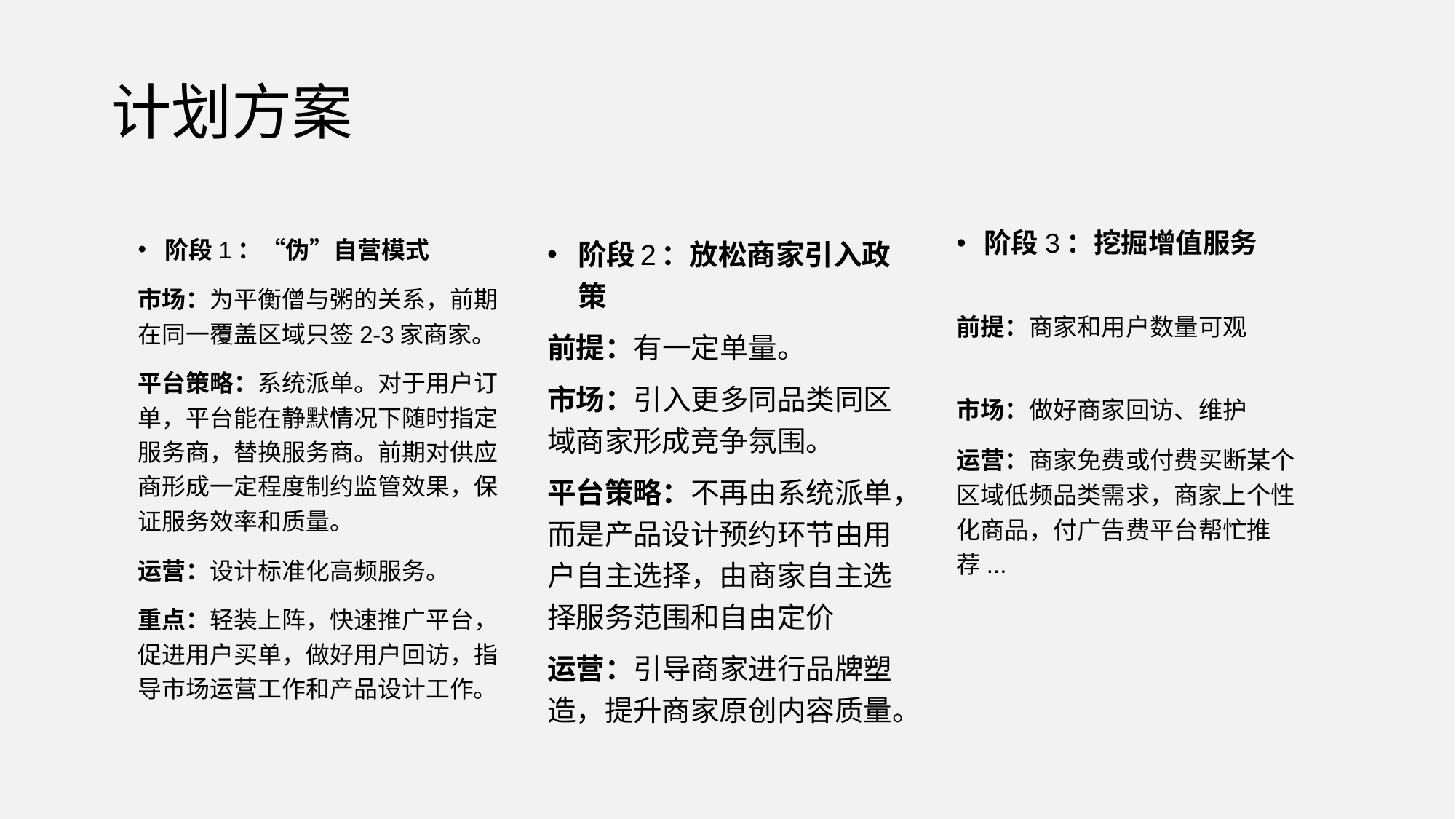

计划方案
阶段2：放松商家引入政策
前提：有一定单量。
市场：引入更多同品类同区域商家形成竞争氛围。
平台策略：不再由系统派单，而是产品设计预约环节由用户自主选择，由商家自主选择服务范围和自由定价
运营：引导商家进行品牌塑造，提升商家原创内容质量。
阶段3：挖掘增值服务

前提：商家和用户数量可观

市场：做好商家回访、维护
运营：商家免费或付费买断某个区域低频品类需求，商家上个性化商品，付广告费平台帮忙推荐...

阶段1：“伪”自营模式
市场：为平衡僧与粥的关系，前期在同一覆盖区域只签2-3家商家。
平台策略：系统派单。对于用户订单，平台能在静默情况下随时指定服务商，替换服务商。前期对供应商形成一定程度制约监管效果，保证服务效率和质量。
运营：设计标准化高频服务。
重点：轻装上阵，快速推广平台，促进用户买单，做好用户回访，指导市场运营工作和产品设计工作。